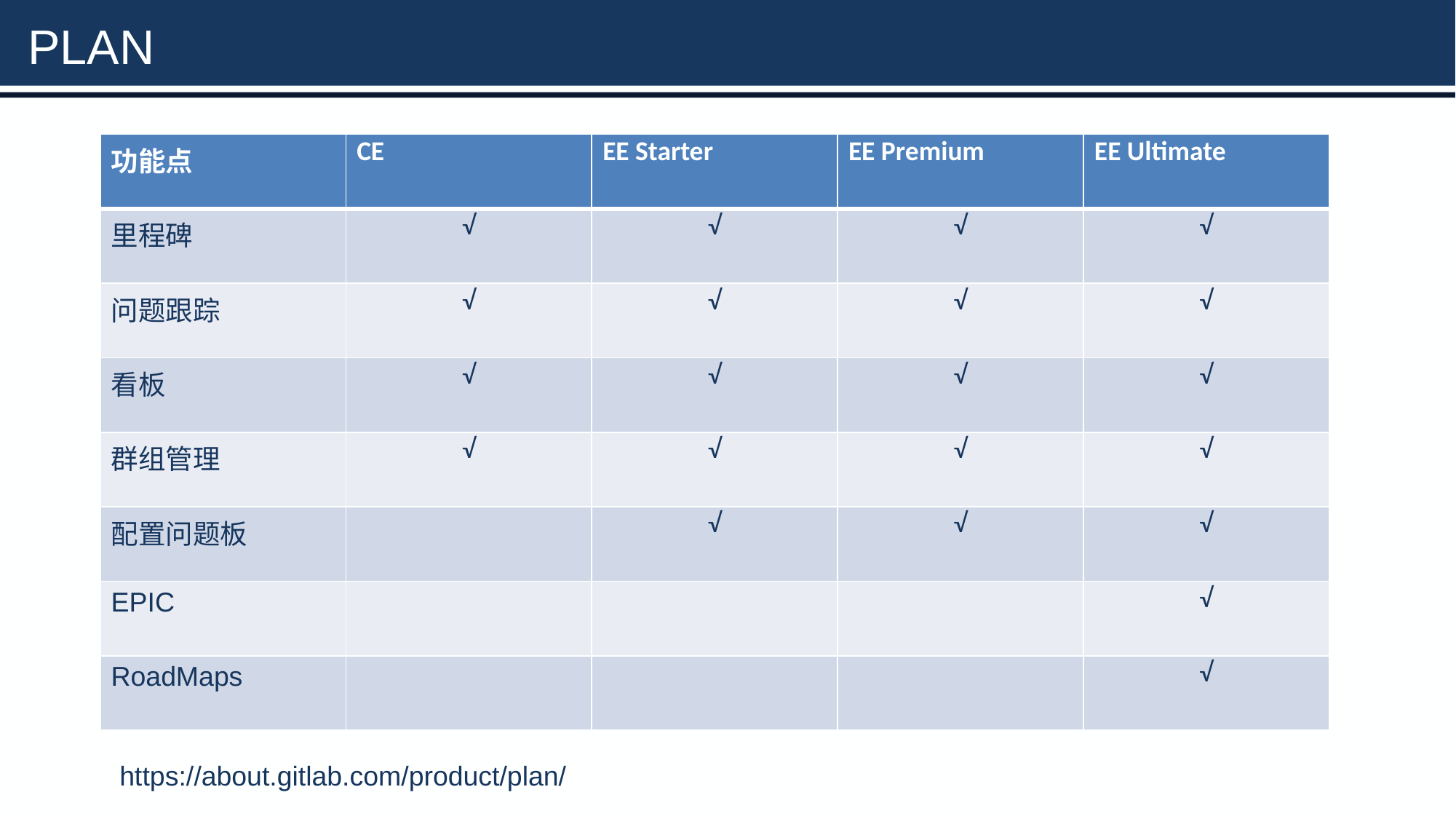

# PLAN
| 功能点 | CE | EE Starter | EE Premium | EE Ultimate |
| --- | --- | --- | --- | --- |
| 里程碑 | √ | √ | √ | √ |
| 问题跟踪 | √ | √ | √ | √ |
| 看板 | √ | √ | √ | √ |
| 群组管理 | √ | √ | √ | √ |
| 配置问题板 |  | √ | √ | √ |
| EPIC |  |  |  | √ |
| RoadMaps |  |  |  | √ |
https://about.gitlab.com/product/plan/